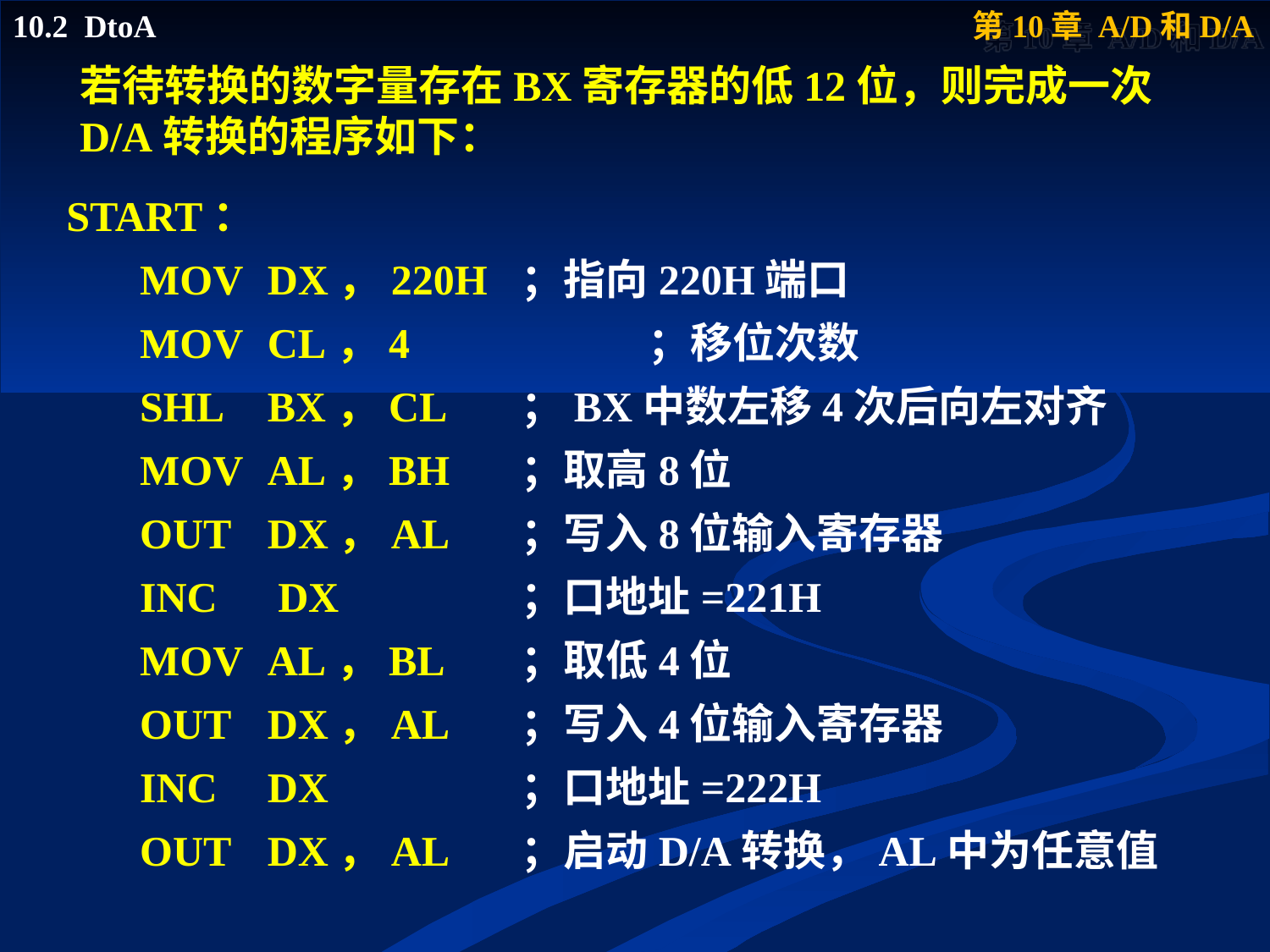

# 若待转换的数字量存在BX寄存器的低12位，则完成一次D/A转换的程序如下：
START：
MOV	DX，220H	；指向220H端口
MOV	CL，4		；移位次数
SHL	BX，CL	；BX中数左移4次后向左对齐
MOV	AL，BH	；取高8位
OUT	DX，AL	；写入8位输入寄存器
INC	 DX		；口地址=221H
MOV	AL，BL	；取低4位
OUT	DX，AL	；写入4位输入寄存器
INC	DX		；口地址=222H
OUT	DX，AL	；启动D/A转换，AL中为任意值